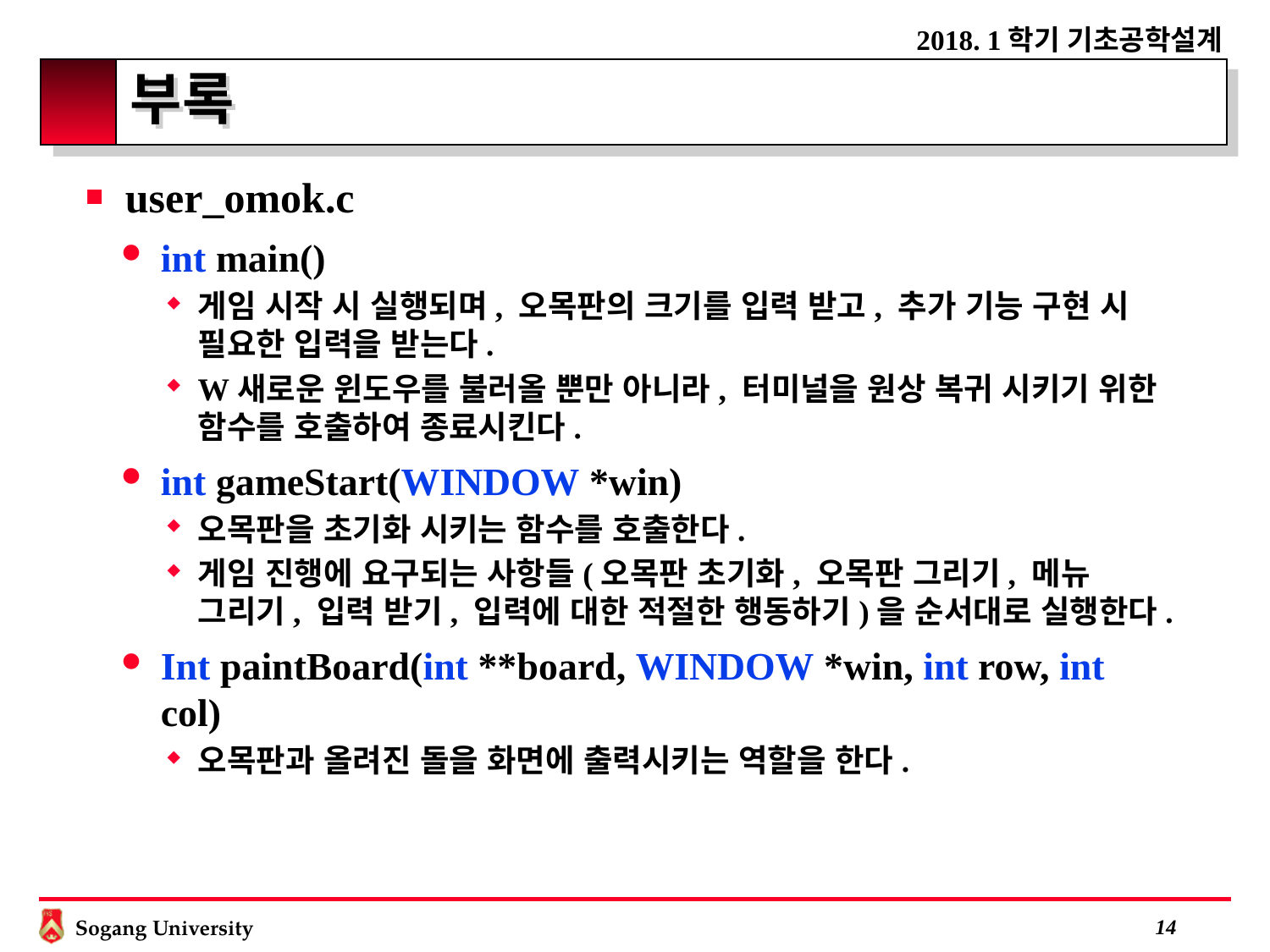

# 부록
user_omok.c
int main()
게임 시작 시 실행되며, 오목판의 크기를 입력 받고, 추가 기능 구현 시 필요한 입력을 받는다.
W새로운 윈도우를 불러올 뿐만 아니라, 터미널을 원상 복귀 시키기 위한 함수를 호출하여 종료시킨다.
int gameStart(WINDOW *win)
오목판을 초기화 시키는 함수를 호출한다.
게임 진행에 요구되는 사항들(오목판 초기화, 오목판 그리기, 메뉴 그리기, 입력 받기, 입력에 대한 적절한 행동하기)을 순서대로 실행한다.
Int paintBoard(int **board, WINDOW *win, int row, int col)
오목판과 올려진 돌을 화면에 출력시키는 역할을 한다.
 14